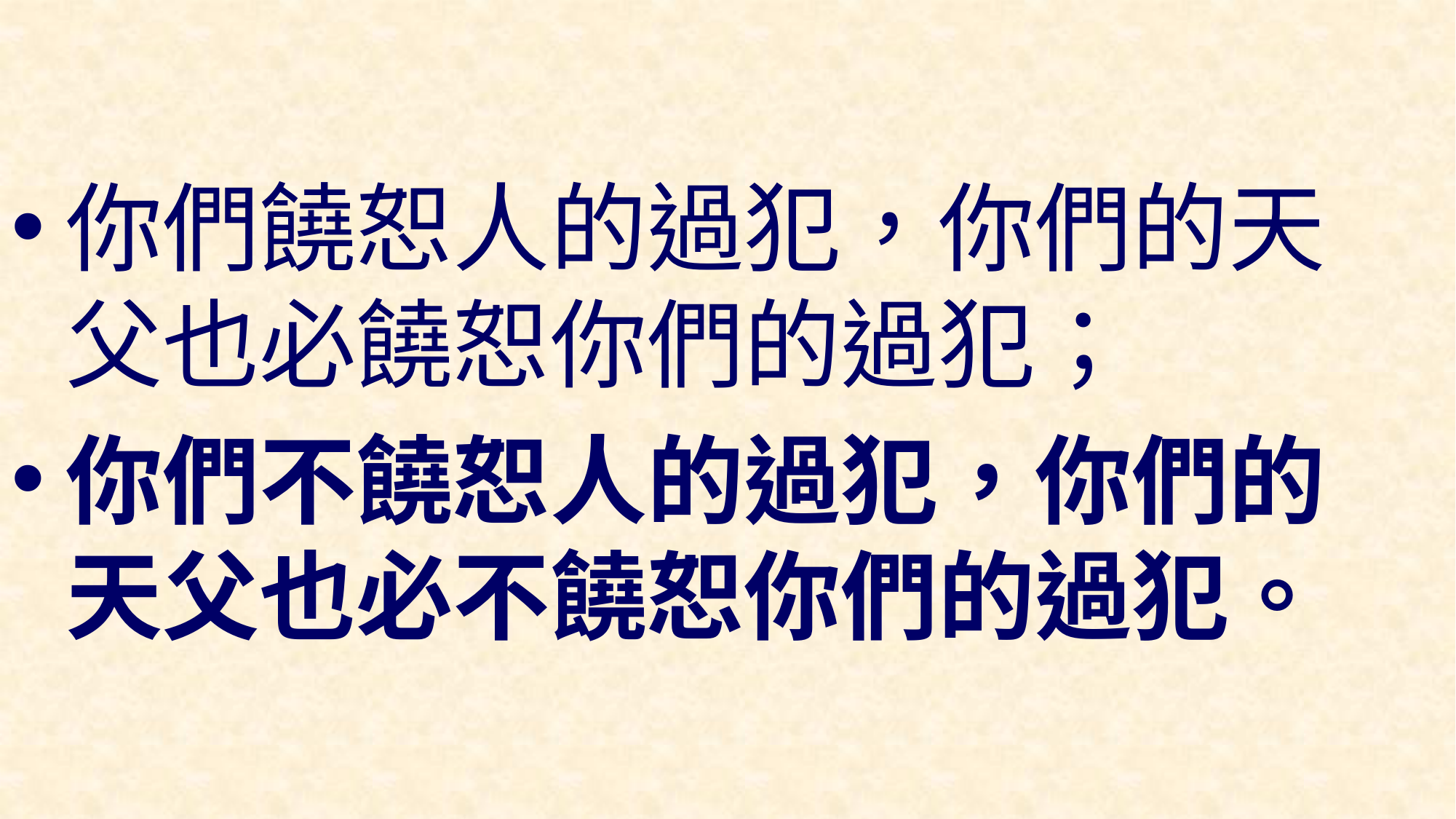

你們饒恕人的過犯，你們的天父也必饒恕你們的過犯；
你們不饒恕人的過犯，你們的天父也必不饒恕你們的過犯。